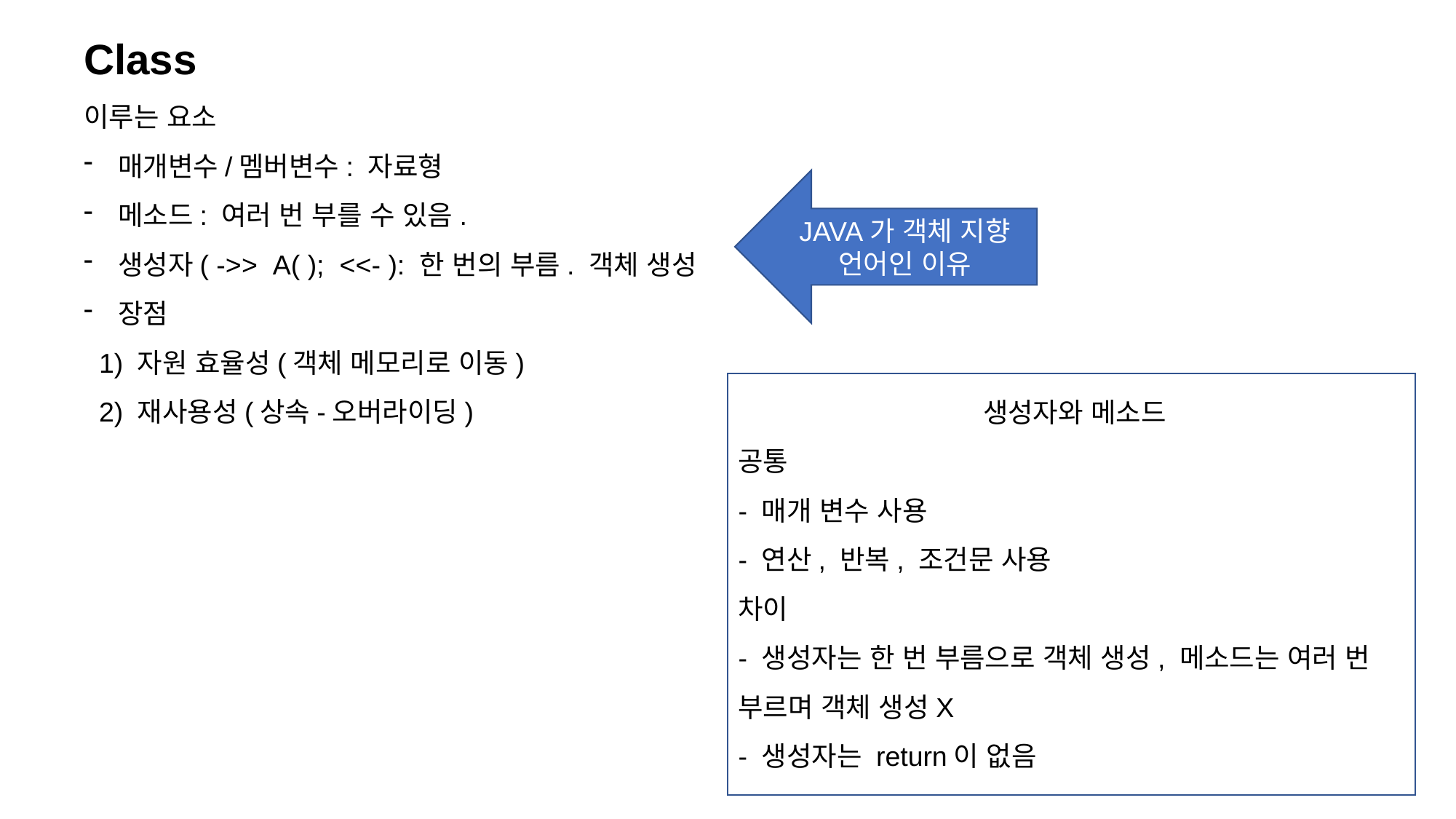

Class
이루는 요소
매개변수/멤버변수: 자료형
메소드: 여러 번 부를 수 있음.
생성자( ->>  A( );  <<- ): 한 번의 부름. 객체 생성
장점
  1) 자원 효율성(객체 메모리로 이동)
  2) 재사용성(상속-오버라이딩)
JAVA가 객체 지향 언어인 이유
 생성자와 메소드
공통
- 매개 변수 사용
- 연산, 반복, 조건문 사용
차이
- 생성자는 한 번 부름으로 객체 생성, 메소드는 여러 번 부르며 객체 생성X
- 생성자는 return이 없음